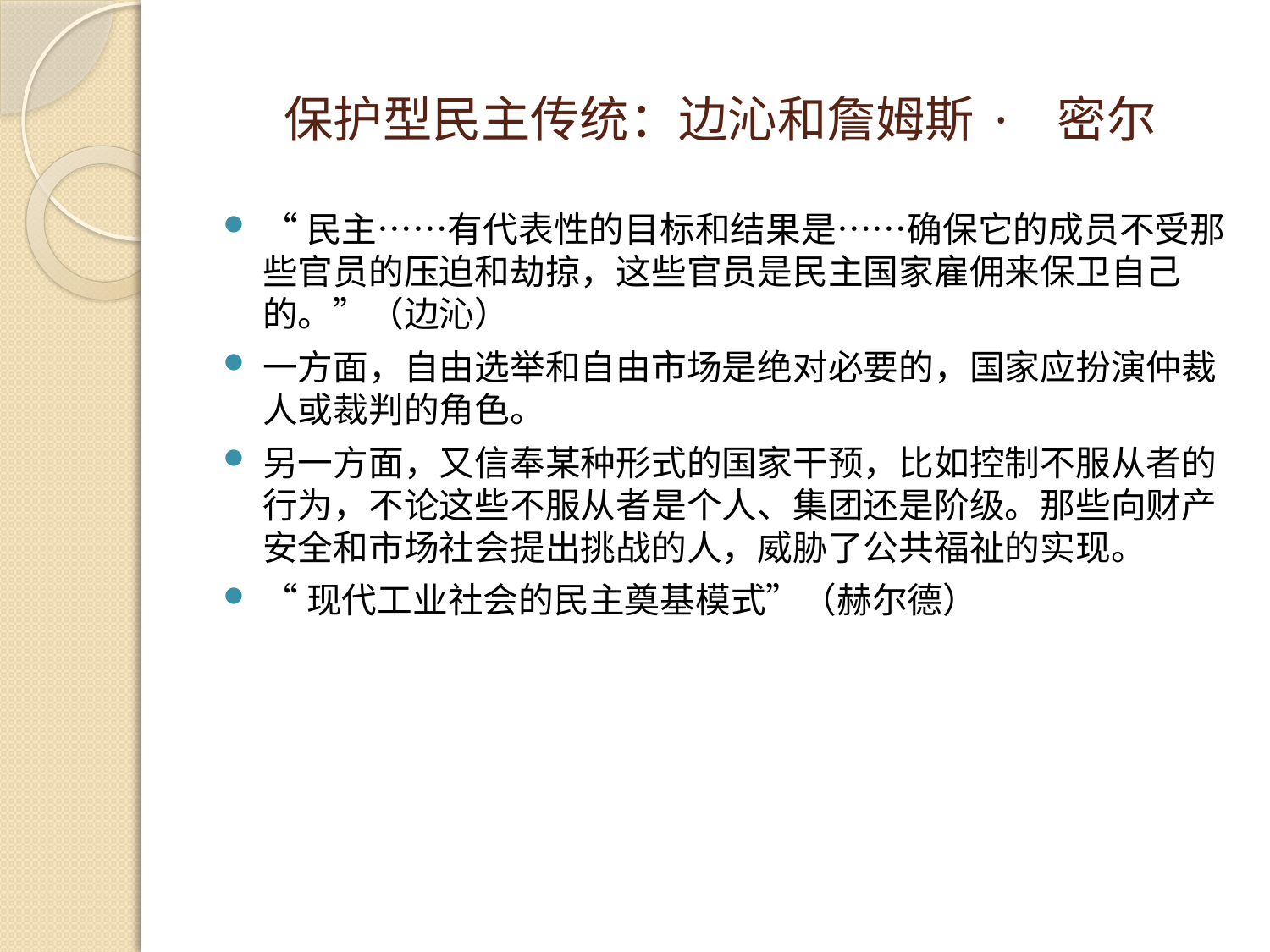

# 保护型民主传统：边沁和詹姆斯· 密尔
“民主……有代表性的目标和结果是……确保它的成员不受那些官员的压迫和劫掠，这些官员是民主国家雇佣来保卫自己的。”（边沁）
一方面，自由选举和自由市场是绝对必要的，国家应扮演仲裁人或裁判的角色。
另一方面，又信奉某种形式的国家干预，比如控制不服从者的行为，不论这些不服从者是个人、集团还是阶级。那些向财产安全和市场社会提出挑战的人，威胁了公共福祉的实现。
“现代工业社会的民主奠基模式”（赫尔德）